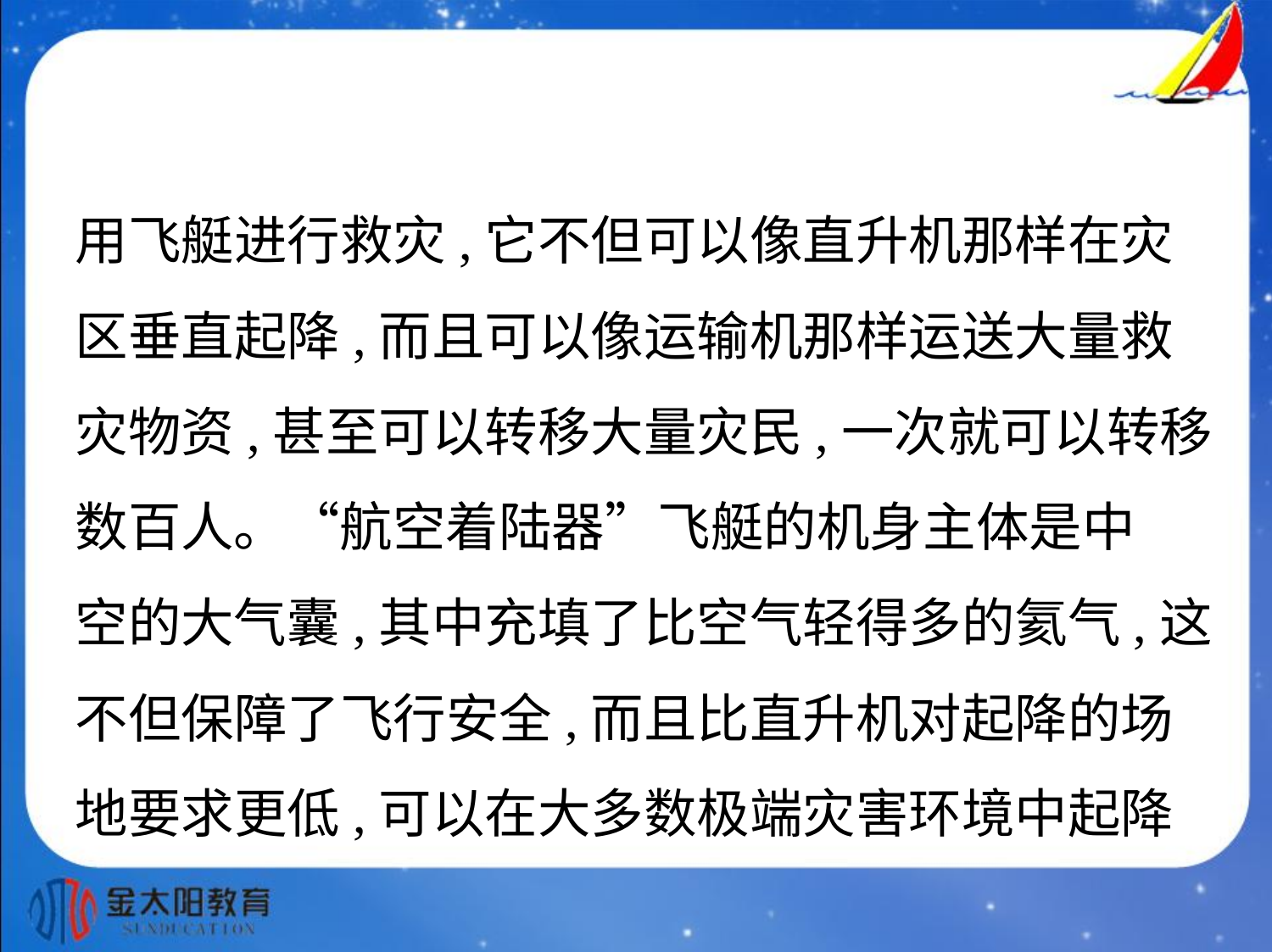

用飞艇进行救灾,它不但可以像直升机那样在灾
区垂直起降,而且可以像运输机那样运送大量救
灾物资,甚至可以转移大量灾民,一次就可以转移
数百人。“航空着陆器”飞艇的机身主体是中
空的大气囊,其中充填了比空气轻得多的氦气,这
不但保障了飞行安全,而且比直升机对起降的场
地要求更低,可以在大多数极端灾害环境中起降